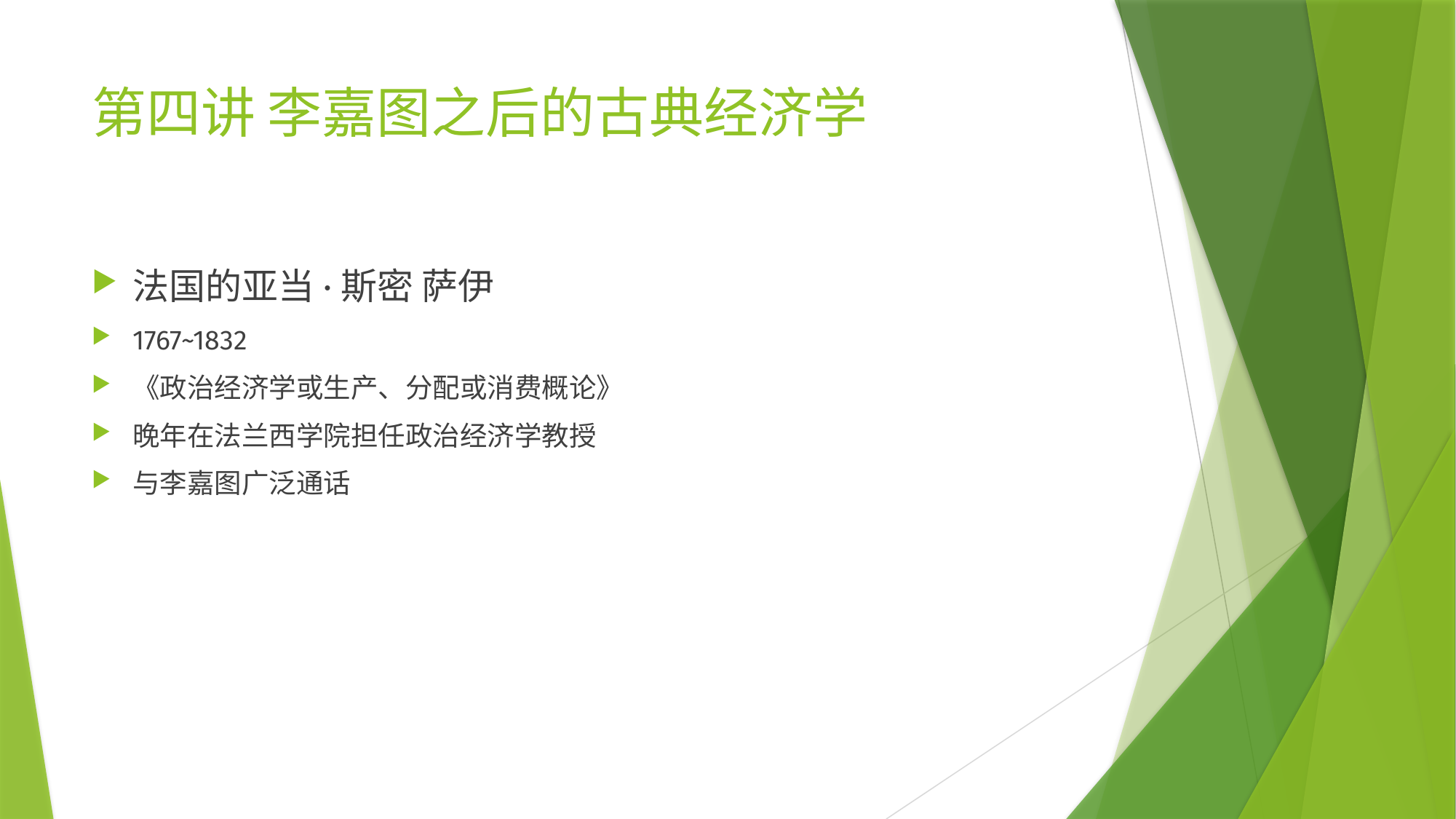

# 第四讲 李嘉图之后的古典经济学
法国的亚当·斯密 萨伊
1767~1832
《政治经济学或生产、分配或消费概论》
晚年在法兰西学院担任政治经济学教授
与李嘉图广泛通话